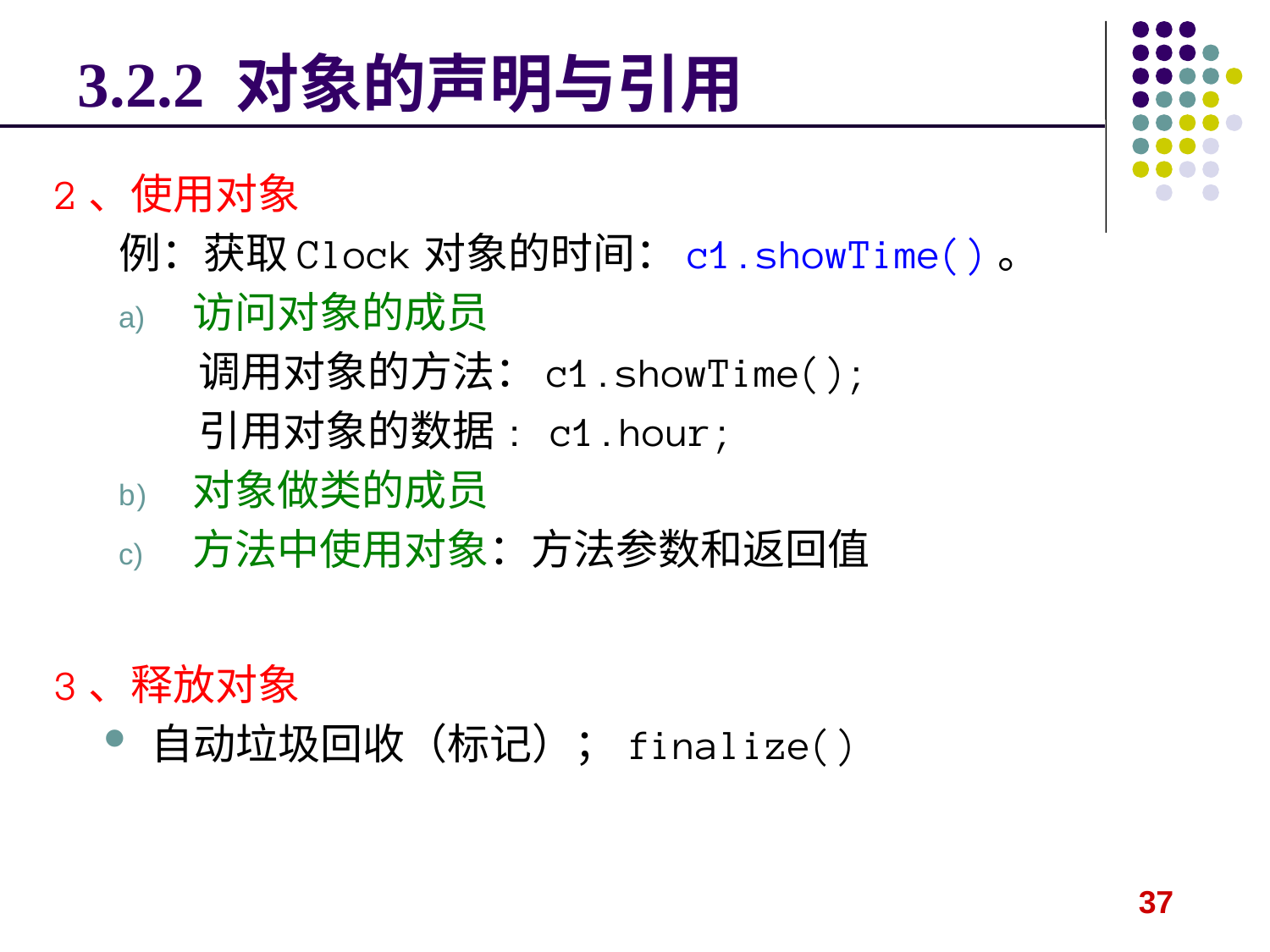

# 3.2.2 对象的声明与引用
2、使用对象
例：获取Clock对象的时间：c1.showTime()。
访问对象的成员
   调用对象的方法：c1.showTime();
   引用对象的数据: c1.hour;
对象做类的成员
方法中使用对象：方法参数和返回值

3、释放对象
自动垃圾回收（标记）；finalize()